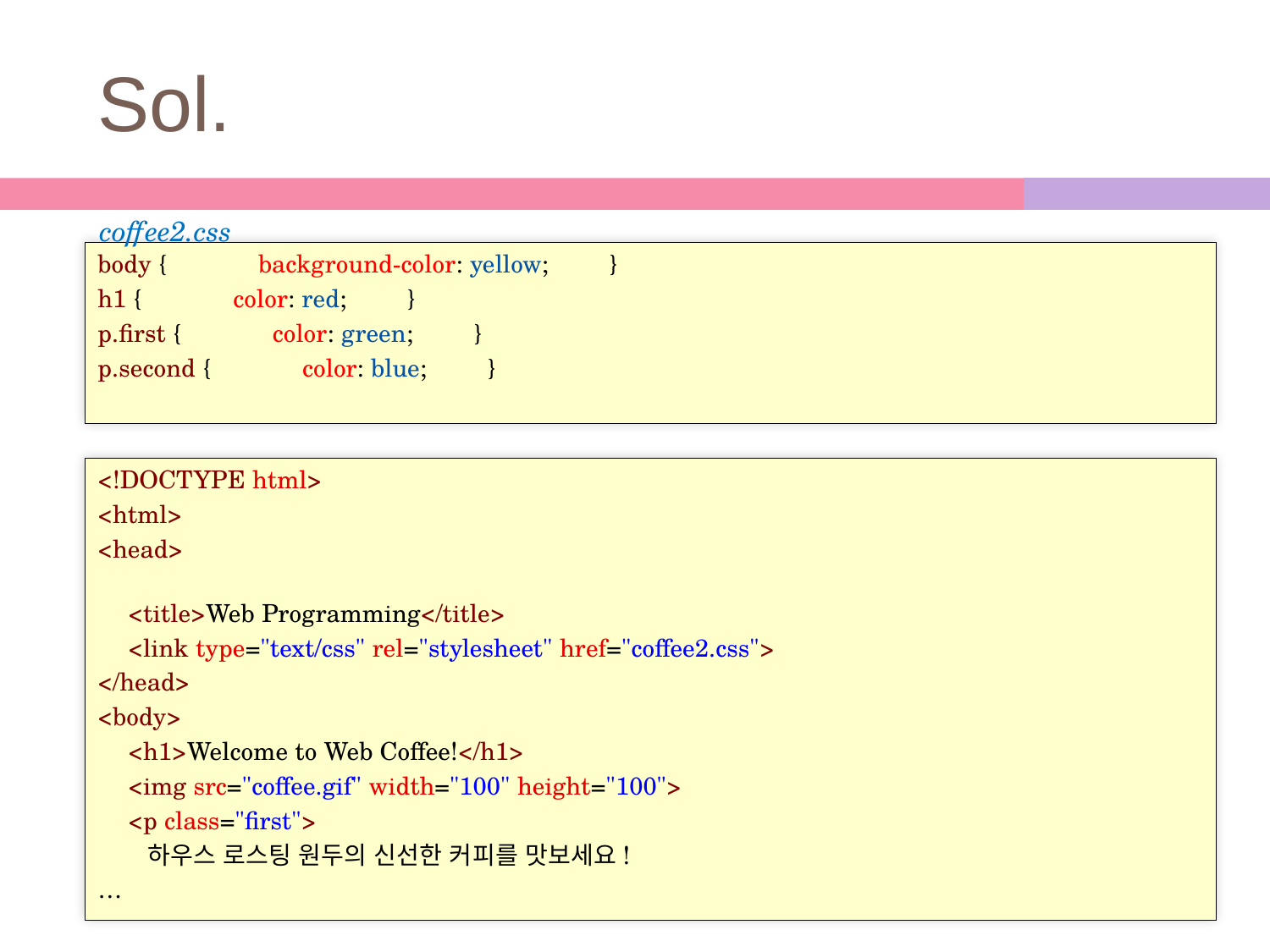

# Sol.
coffee2.css
body {            background-color: yellow;        }
h1 {            color: red;        }
p.first {            color: green;        }
p.second {            color: blue;        }
<!DOCTYPE html>
<html>
<head>
    <title>Web Programming</title>
    <link type="text/css" rel="stylesheet" href="coffee2.css">
</head>
<body>
    <h1>Welcome to Web Coffee!</h1>
    <img src="coffee.gif" width="100" height="100">
    <p class="first">
        하우스 로스팅 원두의 신선한 커피를 맛보세요!
…